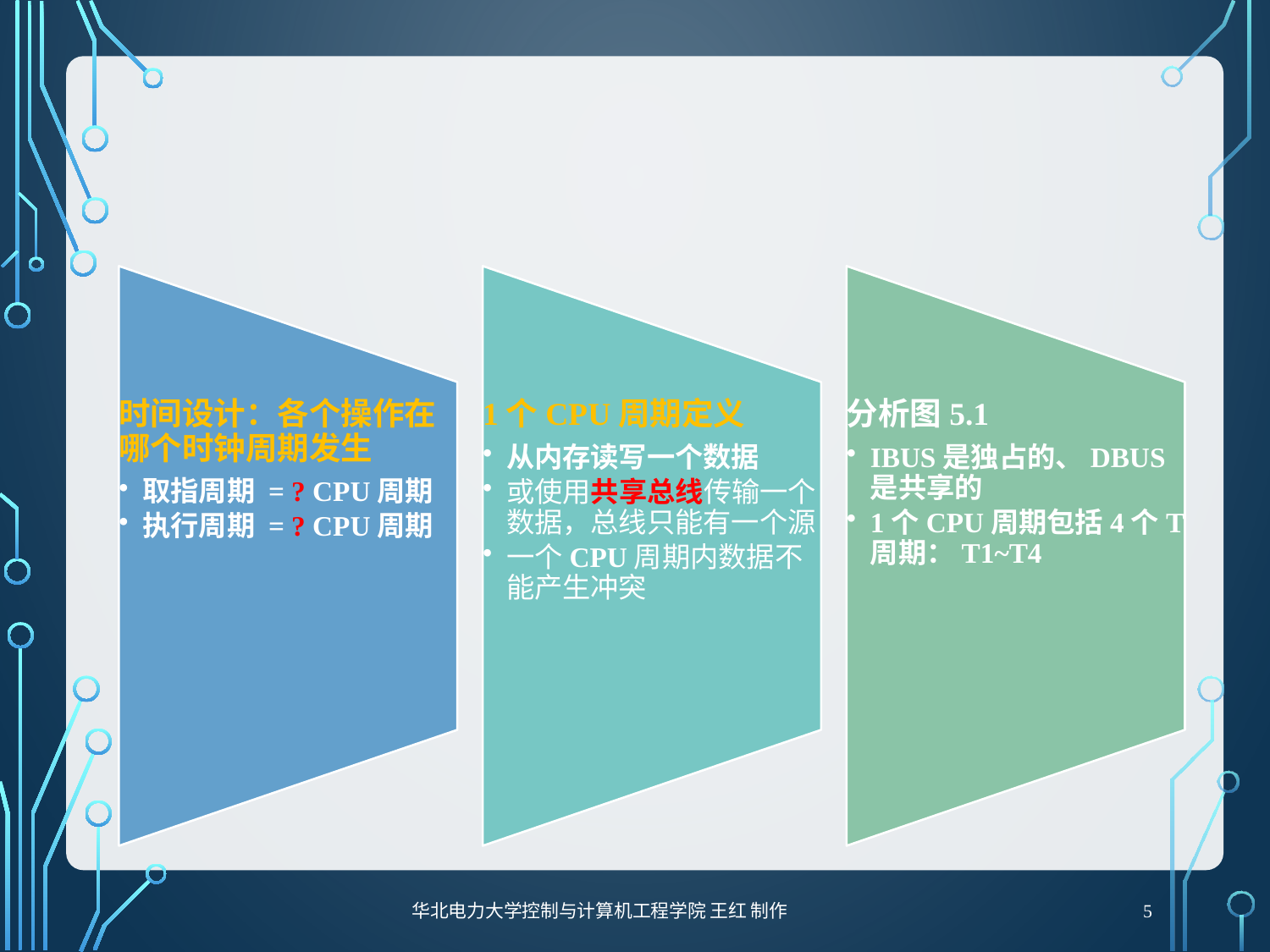

#
时间设计：各个操作在哪个时钟周期发生
取指周期 = ? CPU周期
执行周期 = ? CPU周期
1个CPU周期定义
从内存读写一个数据
或使用共享总线传输一个数据，总线只能有一个源
一个CPU周期内数据不能产生冲突
分析图5.1
IBUS是独占的、DBUS是共享的
1个CPU周期包括4个T周期：T1~T4
5
华北电力大学控制与计算机工程学院 王红 制作